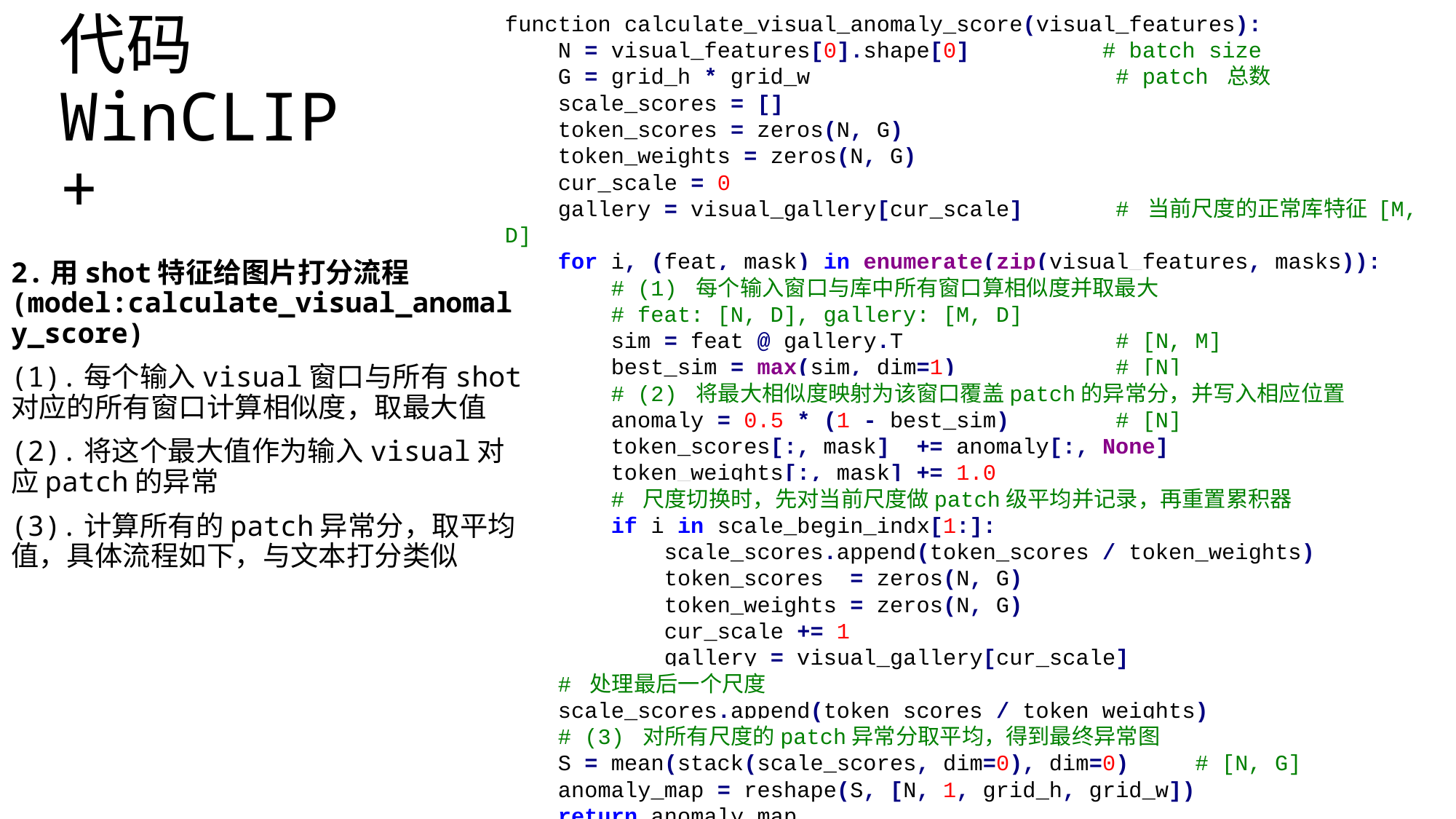

function calculate_visual_anomaly_score(visual_features):
    N = visual_features[0].shape[0]          # batch size
    G = grid_h * grid_w                       # patch 总数
    scale_scores = []
    token_scores = zeros(N, G)
    token_weights = zeros(N, G)
    cur_scale = 0
    gallery = visual_gallery[cur_scale]       # 当前尺度的正常库特征 [M, D]
    for i, (feat, mask) in enumerate(zip(visual_features, masks)):
        # (1) 每个输入窗口与库中所有窗口算相似度并取最大
        # feat: [N, D], gallery: [M, D]
        sim = feat @ gallery.T                # [N, M]
        best_sim = max(sim, dim=1)            # [N]
        # (2) 将最大相似度映射为该窗口覆盖patch的异常分，并写入相应位置
        anomaly = 0.5 * (1 - best_sim)        # [N]
        token_scores[:, mask]  += anomaly[:, None]
        token_weights[:, mask] += 1.0
        # 尺度切换时，先对当前尺度做patch级平均并记录，再重置累积器
        if i in scale_begin_indx[1:]:
            scale_scores.append(token_scores / token_weights)
            token_scores  = zeros(N, G)
            token_weights = zeros(N, G)
            cur_scale += 1
            gallery = visual_gallery[cur_scale]
    # 处理最后一个尺度
    scale_scores.append(token_scores / token_weights)
    # (3) 对所有尺度的patch异常分取平均，得到最终异常图
    S = mean(stack(scale_scores, dim=0), dim=0)     # [N, G]
    anomaly_map = reshape(S, [N, 1, grid_h, grid_w])
    return anomaly_map
# 代码 WinCLIP+
2.用shot特征给图片打分流程(model:calculate_visual_anomaly_score)
(1).每个输入visual窗口与所有shot对应的所有窗口计算相似度，取最大值
(2).将这个最大值作为输入visual对应patch的异常
(3).计算所有的patch异常分，取平均值，具体流程如下，与文本打分类似